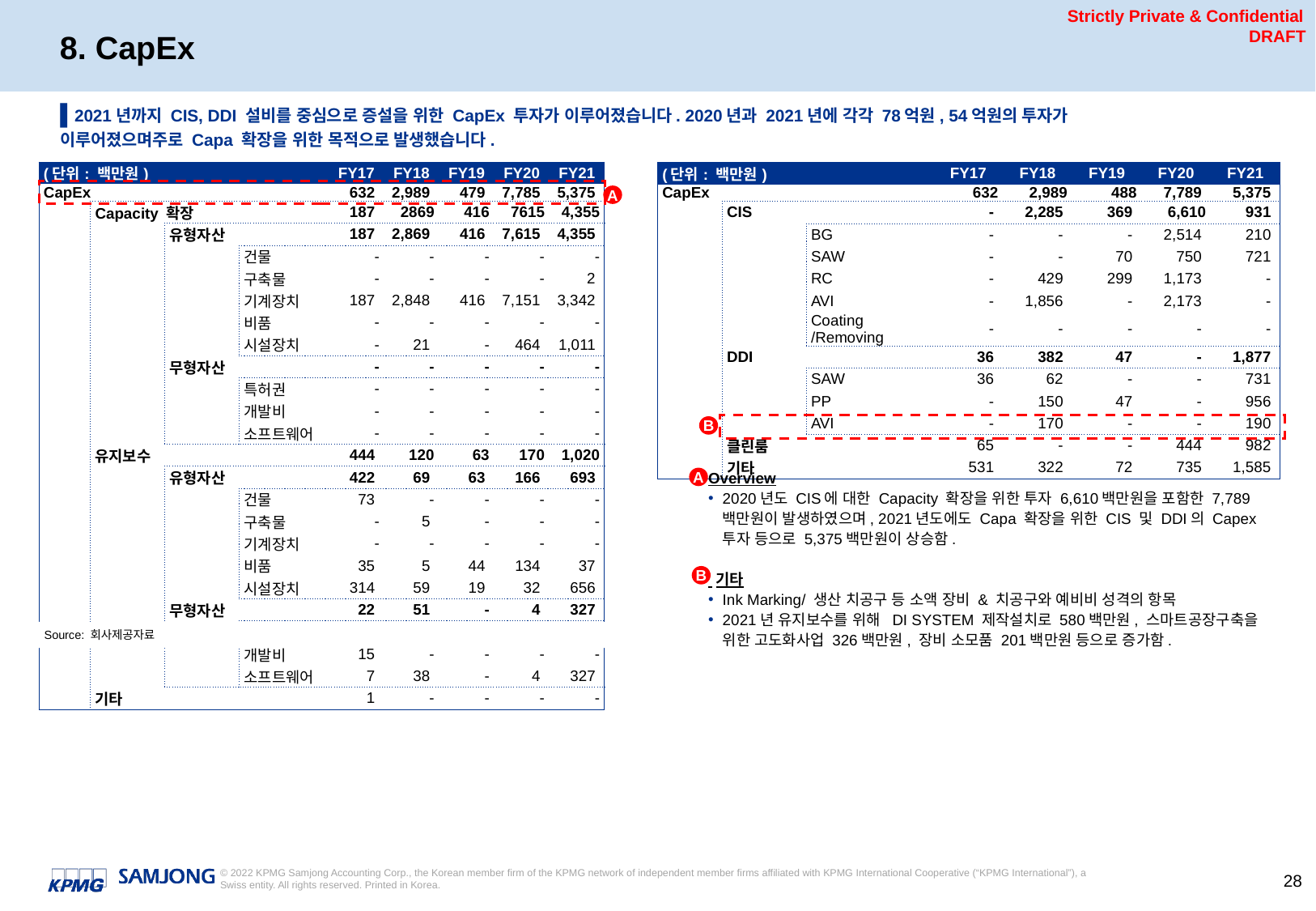

# 8. CapEx
▌2021년까지 CIS, DDI 설비를 중심으로 증설을 위한 CapEx 투자가 이루어졌습니다. 2020년과 2021년에 각각 78억원, 54억원의 투자가 이루어졌으며주로 Capa 확장을 위한 목적으로 발생했습니다.
| (단위: 백만원) |  |  |  | FY17 | FY18 | FY19 | FY20 | FY21 |
| --- | --- | --- | --- | --- | --- | --- | --- | --- |
| CapEx |  |  |  | 632 | 2,989 | 479 | 7,785 | 5,375 |
|  | Capacity 확장 |  |  | 187 | 2869 | 416 | 7615 | 4,355 |
|  |  | 유형자산 |  | 187 | 2,869 | 416 | 7,615 | 4,355 |
|  |  |  | 건물 | - | - | - | - | - |
|  |  |  | 구축물 | - | - | - | - | 2 |
|  |  |  | 기계장치 | 187 | 2,848 | 416 | 7,151 | 3,342 |
|  |  |  | 비품 | - | - | - | - | - |
|  |  |  | 시설장치 | - | 21 | - | 464 | 1,011 |
|  |  | 무형자산 |  | - | - | - | - | - |
|  |  |  | 특허권 | - | - | - | - | - |
|  |  |  | 개발비 | - | - | - | - | - |
|  |  |  | 소프트웨어 | - | - | - | - | - |
|  | 유지보수 |  |  | 444 | 120 | 63 | 170 | 1,020 |
|  |  | 유형자산 |  | 422 | 69 | 63 | 166 | 693 |
|  |  |  | 건물 | 73 | - | - | - | - |
|  |  |  | 구축물 | - | 5 | - | - | - |
|  |  |  | 기계장치 | - | - | - | - | - |
|  |  |  | 비품 | 35 | 5 | 44 | 134 | 37 |
|  |  |  | 시설장치 | 314 | 59 | 19 | 32 | 656 |
|  |  | 무형자산 |  | 22 | 51 | - | 4 | 327 |
|  |  |  | 특허권 | - | 13 | - | - | - |
|  |  |  | 개발비 | 15 | - | - | - | - |
|  |  |  | 소프트웨어 | 7 | 38 | - | 4 | 327 |
|  | 기타 |  |  | 1 | - | - | - | - |
| (단위: 백만원) |  |  | FY17 | FY18 | FY19 | FY20 | FY21 |
| --- | --- | --- | --- | --- | --- | --- | --- |
| CapEx |  |  | 632 | 2,989 | 488 | 7,789 | 5,375 |
|  | CIS |  | - | 2,285 | 369 | 6,610 | 931 |
|  |  | BG | - | - | - | 2,514 | 210 |
|  |  | SAW | - | - | 70 | 750 | 721 |
|  |  | RC | - | 429 | 299 | 1,173 | - |
|  |  | AVI | - | 1,856 | - | 2,173 | - |
|  |  | Coating /Removing | - | - | - | - | - |
|  | DDI |  | 36 | 382 | 47 | - | 1,877 |
|  |  | SAW | 36 | 62 | - | - | 731 |
|  |  | PP | - | 150 | 47 | - | 956 |
|  |  | AVI | - | 170 | - | - | 190 |
|  | 클린룸 |  | 65 | - | - | 444 | 982 |
|  | 기타 |  | 531 | 322 | 72 | 735 | 1,585 |

A

B
Overview
2020년도 CIS에 대한 Capacity 확장을 위한 투자 6,610백만원을 포함한 7,789백만원이 발생하였으며, 2021년도에도 Capa 확장을 위한 CIS 및 DDI의 Capex투자 등으로 5,375백만원이 상승함.

 기타
Ink Marking/ 생산 치공구 등 소액 장비 & 치공구와 예비비 성격의 항목
2021년 유지보수를 위해  DI SYSTEM 제작설치로 580백만원, 스마트공장구축을 위한 고도화사업 326백만원, 장비 소모품 201백만원 등으로 증가함.

A
B
Source: 회사제공자료